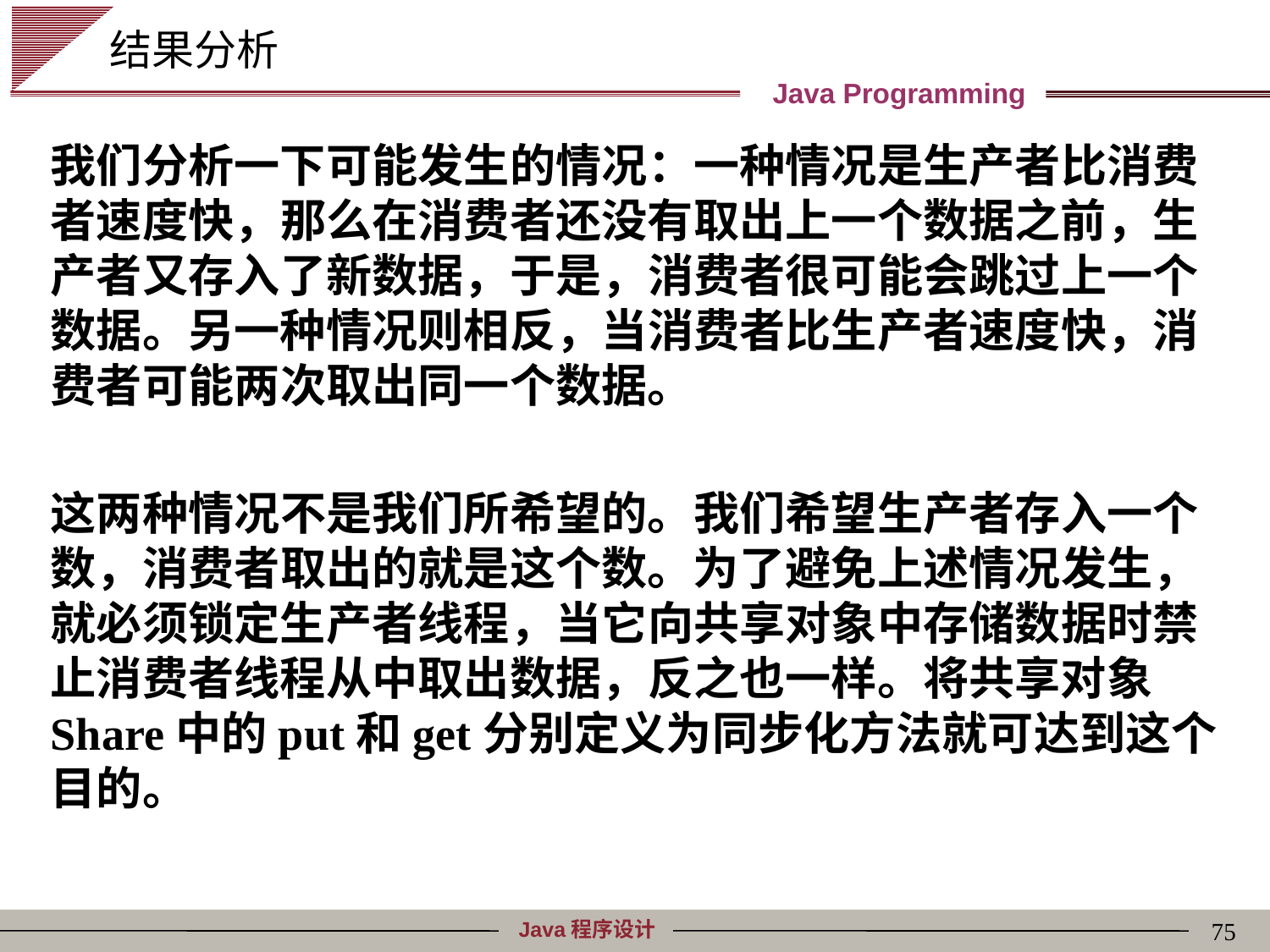

# 结果分析
我们分析一下可能发生的情况：一种情况是生产者比消费者速度快，那么在消费者还没有取出上一个数据之前，生产者又存入了新数据，于是，消费者很可能会跳过上一个数据。另一种情况则相反，当消费者比生产者速度快，消费者可能两次取出同一个数据。

这两种情况不是我们所希望的。我们希望生产者存入一个数，消费者取出的就是这个数。为了避免上述情况发生，就必须锁定生产者线程，当它向共享对象中存储数据时禁止消费者线程从中取出数据，反之也一样。将共享对象Share中的put和get分别定义为同步化方法就可达到这个目的。